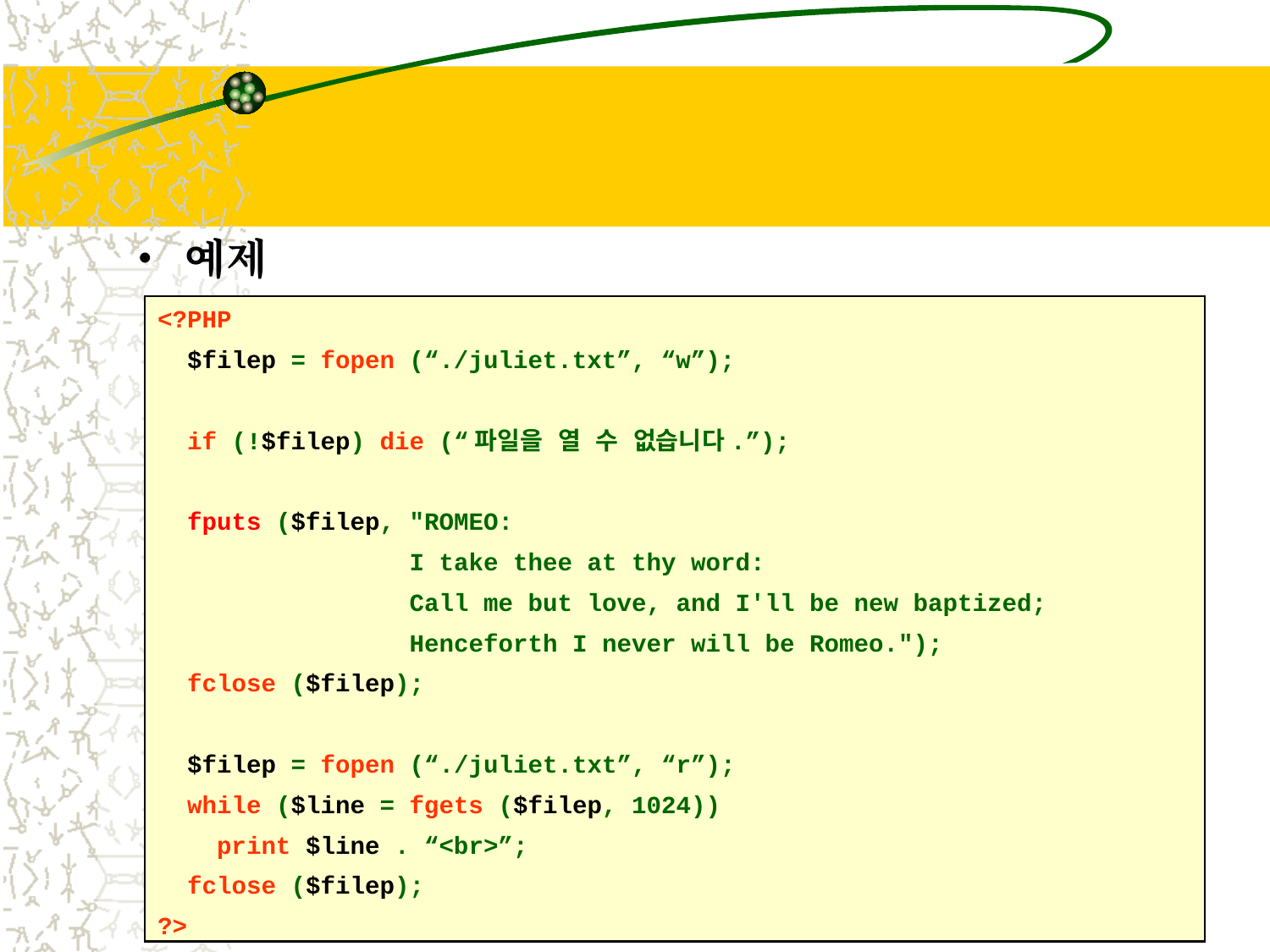

#
예제
<?PHP
  $filep = fopen (“./juliet.txt”, “w”);

  if (!$filep) die (“파일을 열 수 없습니다.”);

  fputs ($filep, "ROMEO:
                 I take thee at thy word:
                 Call me but love, and I'll be new baptized;
                 Henceforth I never will be Romeo.");
  fclose ($filep);

  $filep = fopen (“./juliet.txt”, “r”);
  while ($line = fgets ($filep, 1024))
    print $line . “<br>”;
  fclose ($filep);
?>